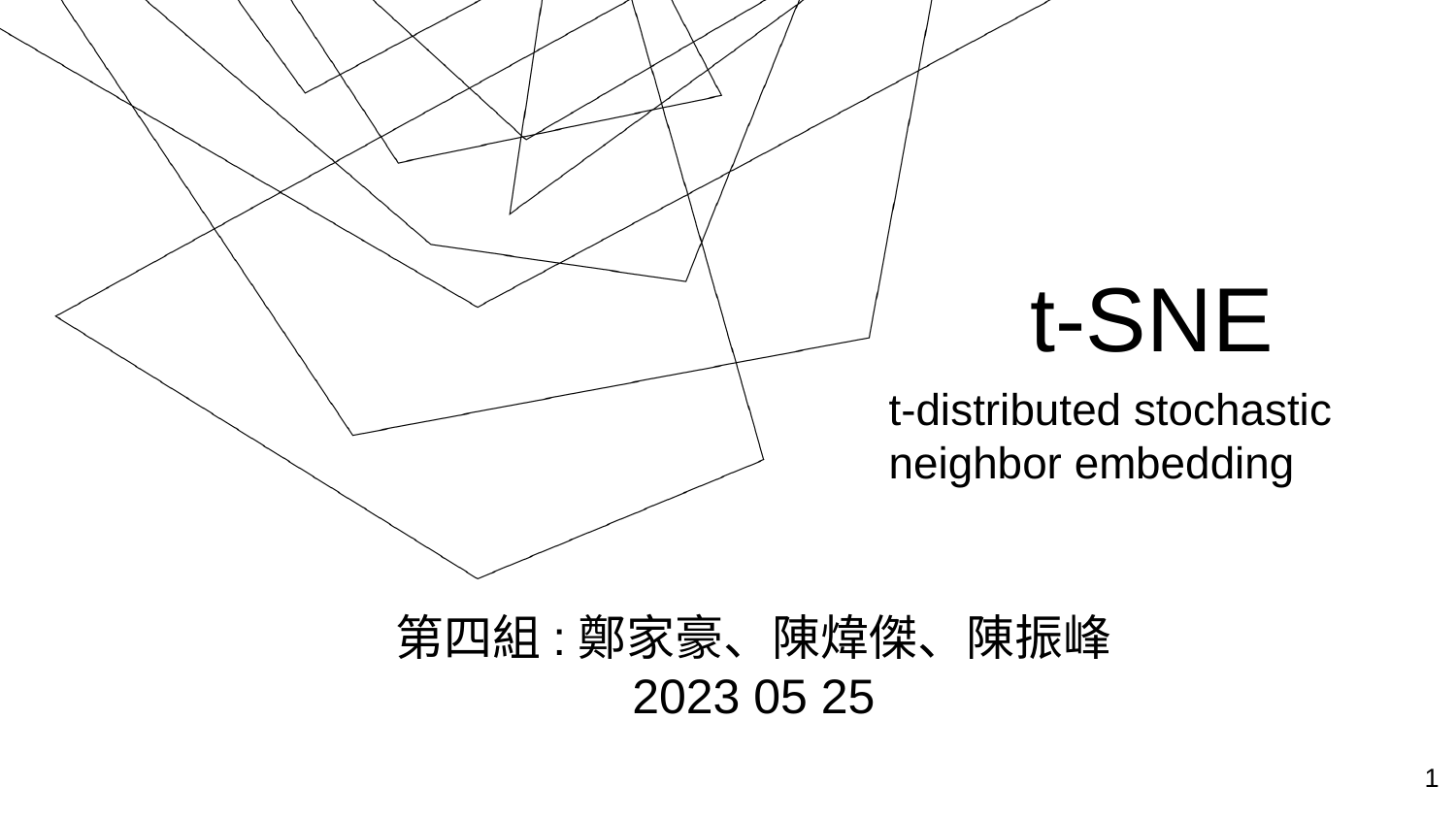

t-SNE
t-distributed stochastic neighbor embedding
第四組:鄭家豪、陳煒傑、陳振峰
2023 05 25
1